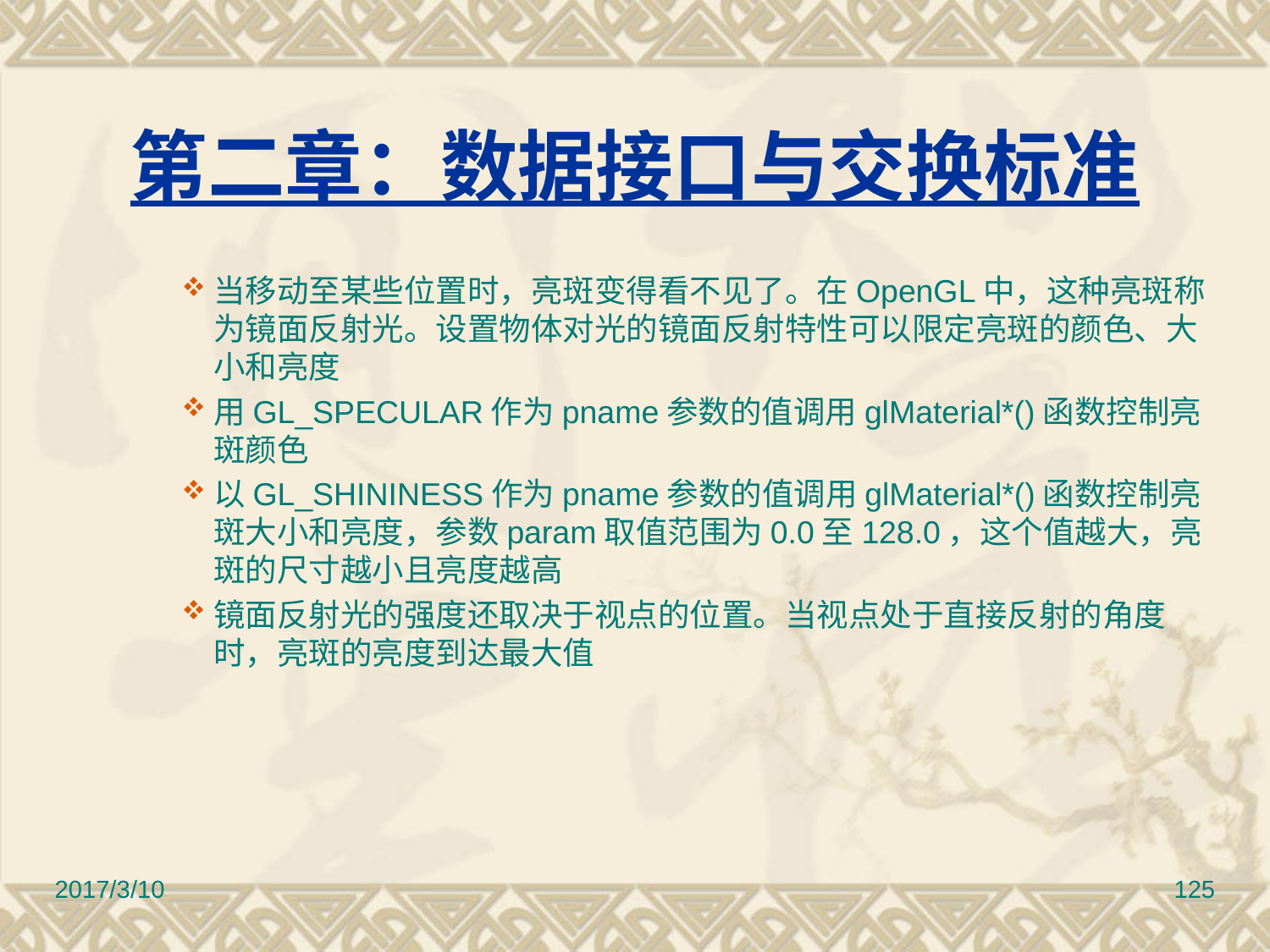

# 第二章：数据接口与交换标准
当移动至某些位置时，亮斑变得看不见了。在OpenGL中，这种亮斑称为镜面反射光。设置物体对光的镜面反射特性可以限定亮斑的颜色、大小和亮度
用GL_SPECULAR作为pname参数的值调用glMaterial*()函数控制亮斑颜色
以GL_SHININESS作为pname参数的值调用glMaterial*()函数控制亮斑大小和亮度，参数param取值范围为0.0至128.0，这个值越大，亮斑的尺寸越小且亮度越高
镜面反射光的强度还取决于视点的位置。当视点处于直接反射的角度时，亮斑的亮度到达最大值
2017/3/10
125